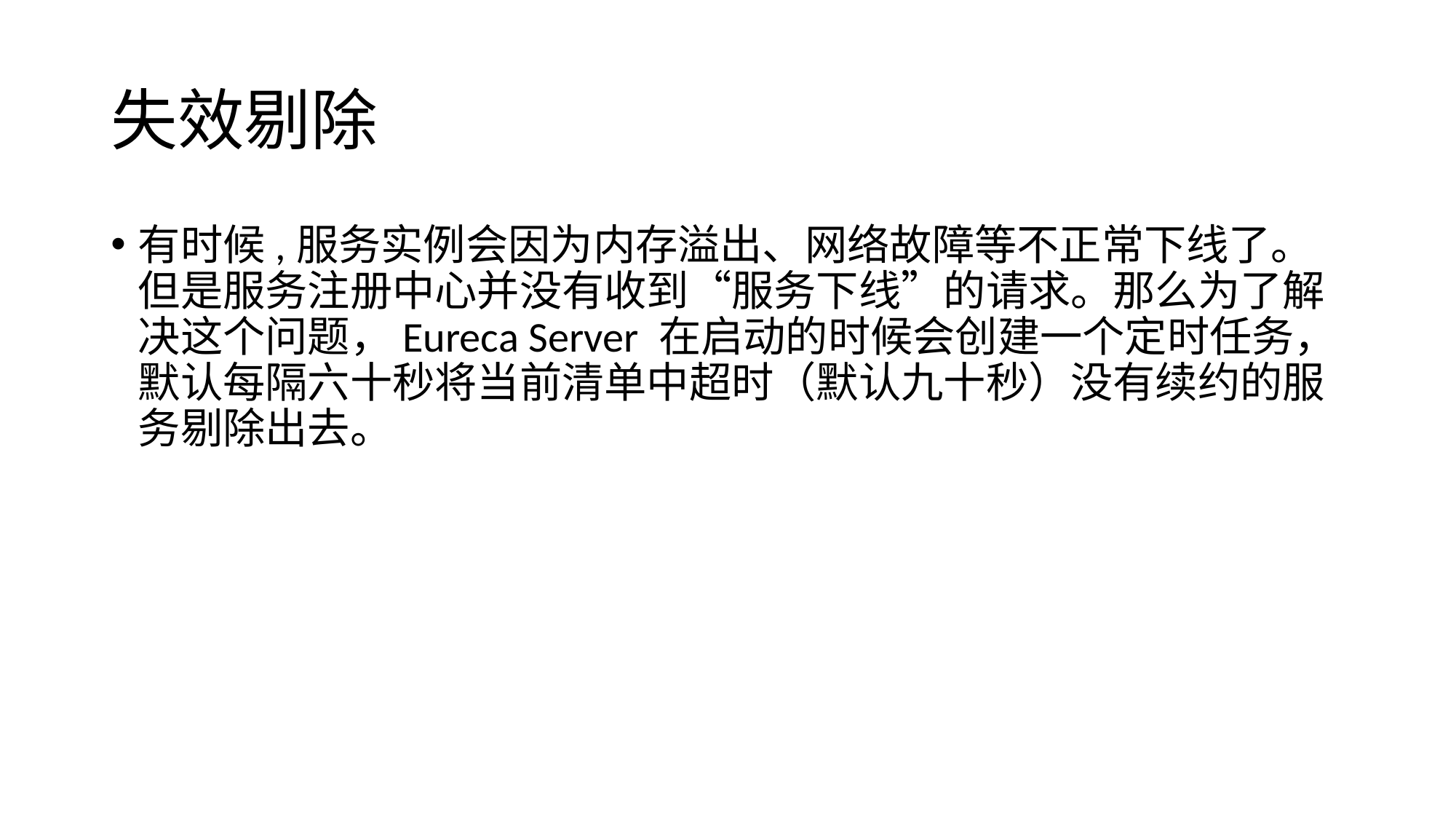

# 失效剔除
有时候,服务实例会因为内存溢出、网络故障等不正常下线了。但是服务注册中心并没有收到“服务下线”的请求。那么为了解决这个问题，Eureca Server 在启动的时候会创建一个定时任务，默认每隔六十秒将当前清单中超时（默认九十秒）没有续约的服务剔除出去。